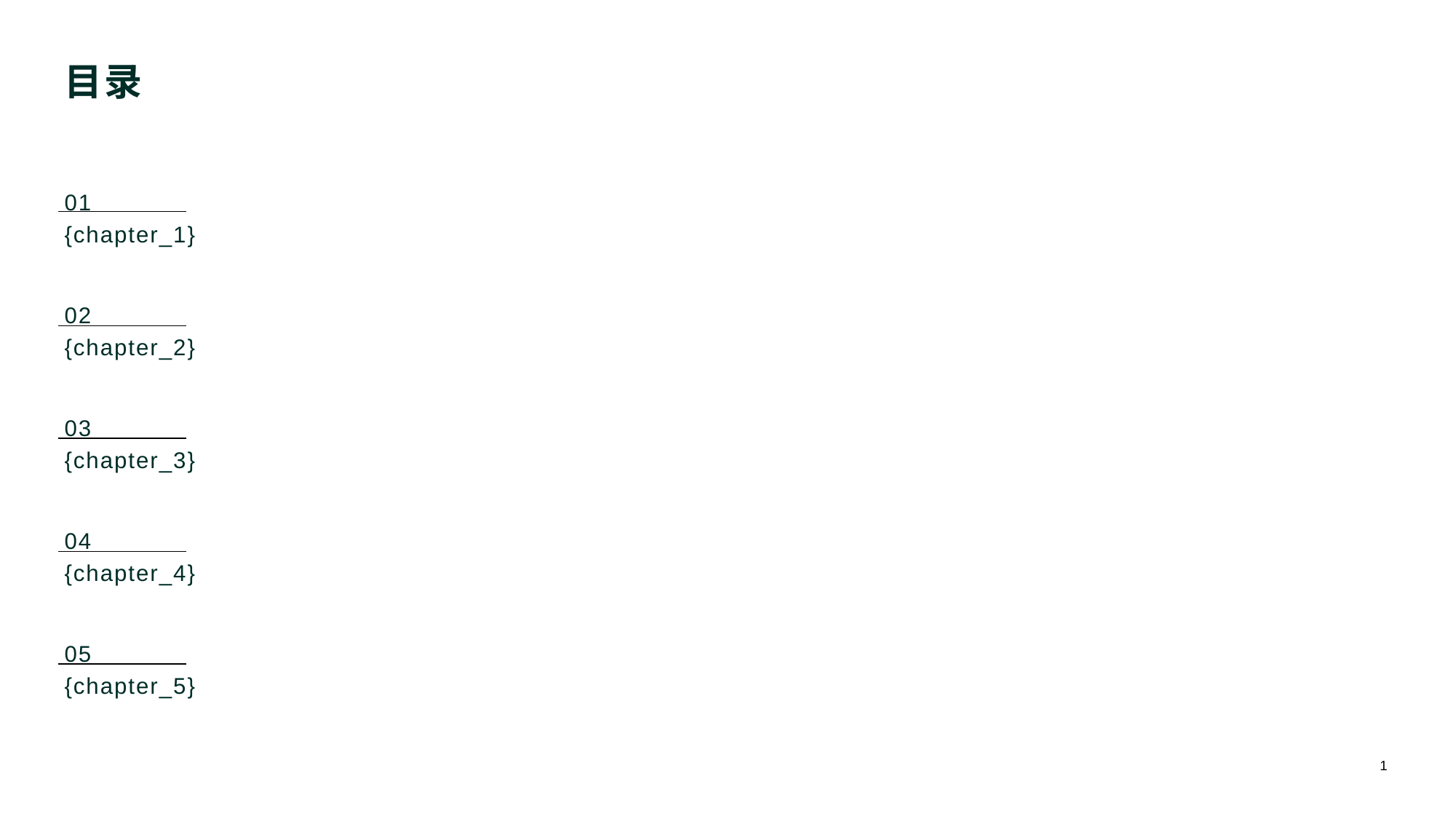

目录
01
{chapter_1}
02
{chapter_2}
03
{chapter_3}
04
{chapter_4}
05
{chapter_5}
1